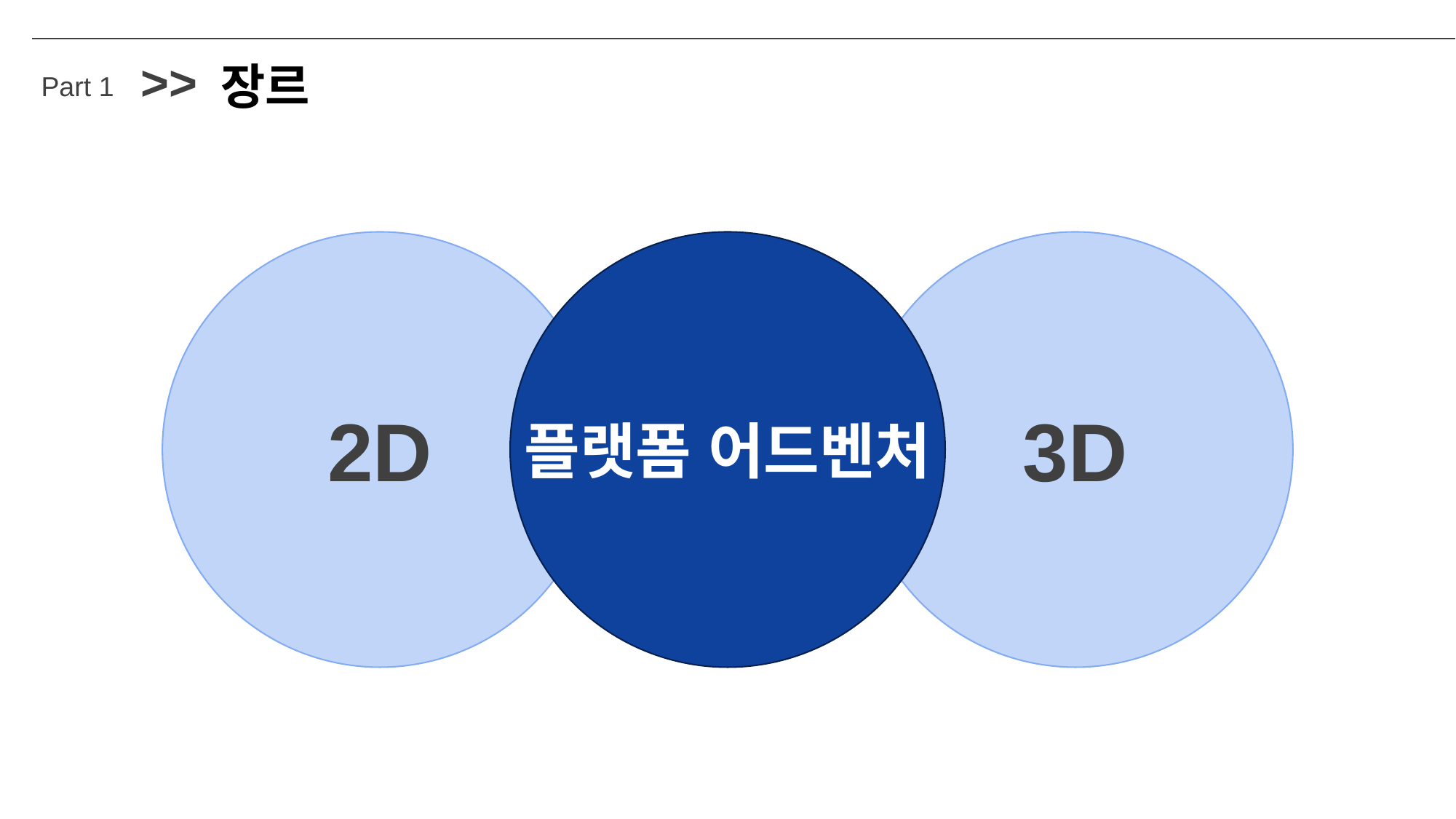

>>
장르
Part 1

2D

3D
플랫폼 어드벤처